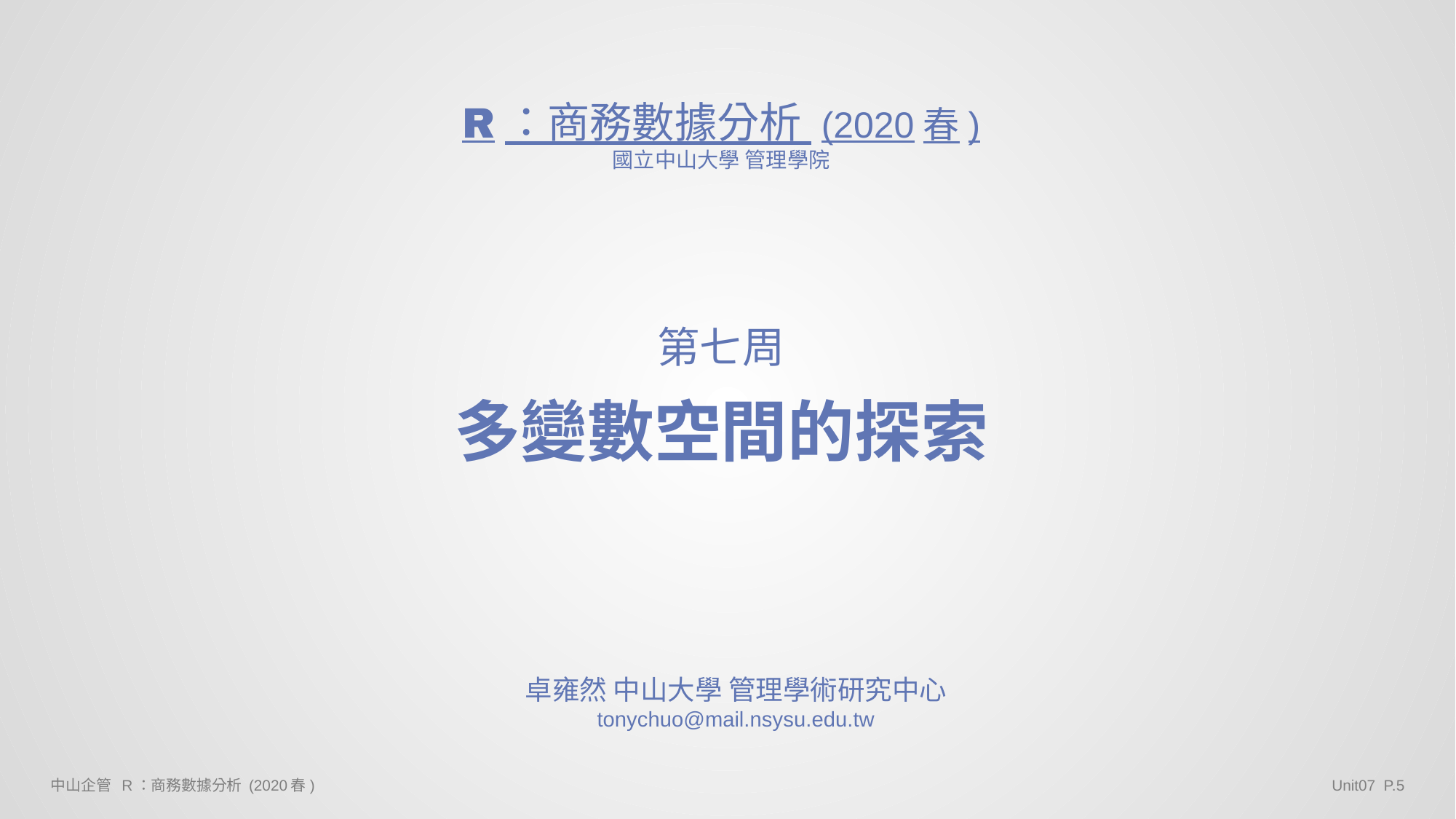

R：商務數據分析 (2020春)
國立中山大學 管理學院
第七周
多變數空間的探索
卓雍然 中山大學 管理學術研究中心
tonychuo@mail.nsysu.edu.tw